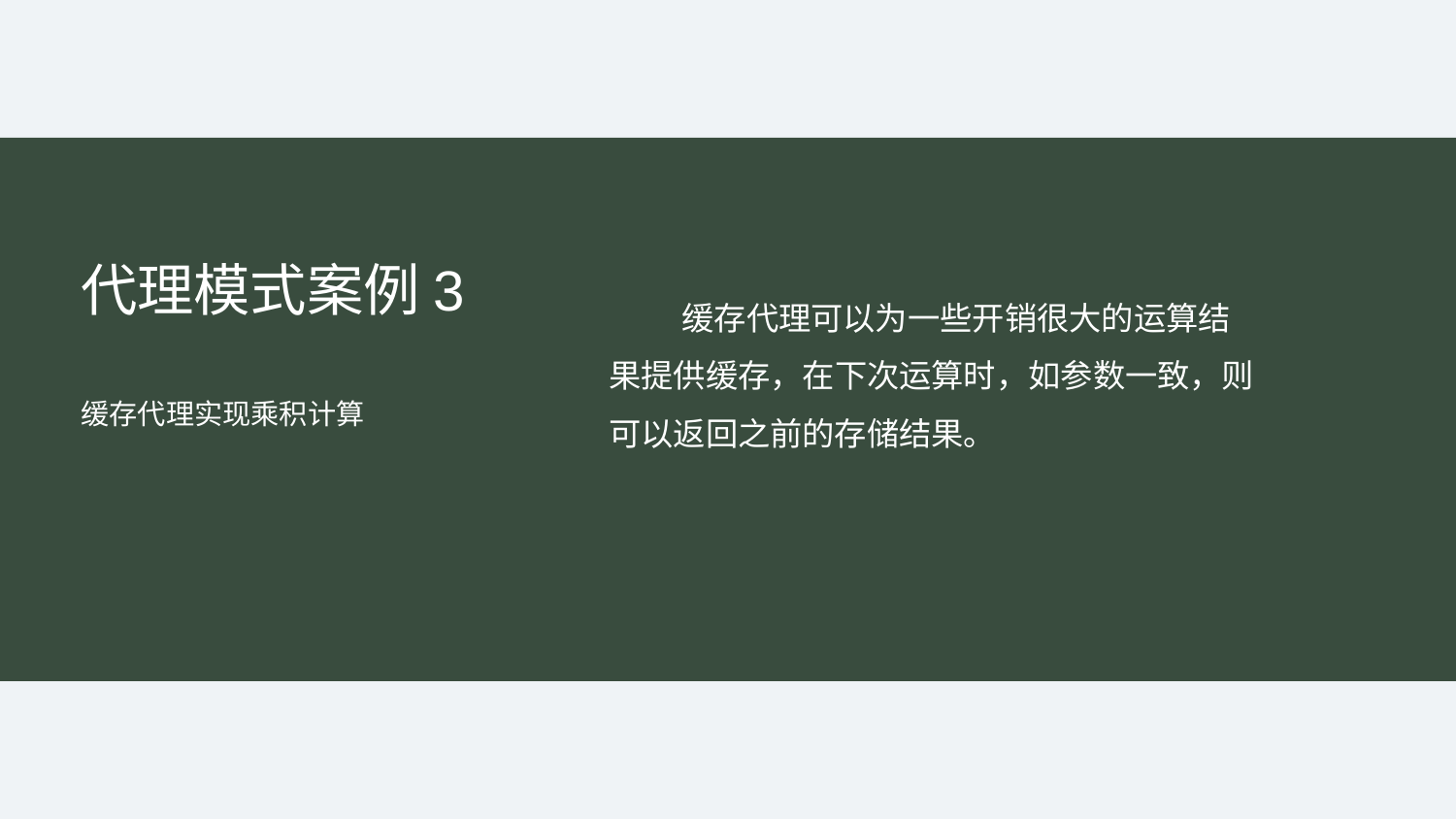

代理模式案例3
缓存代理实现乘积计算
         缓存代理可以为一些开销很大的运算结果提供缓存，在下次运算时，如参数一致，则可以返回之前的存储结果。